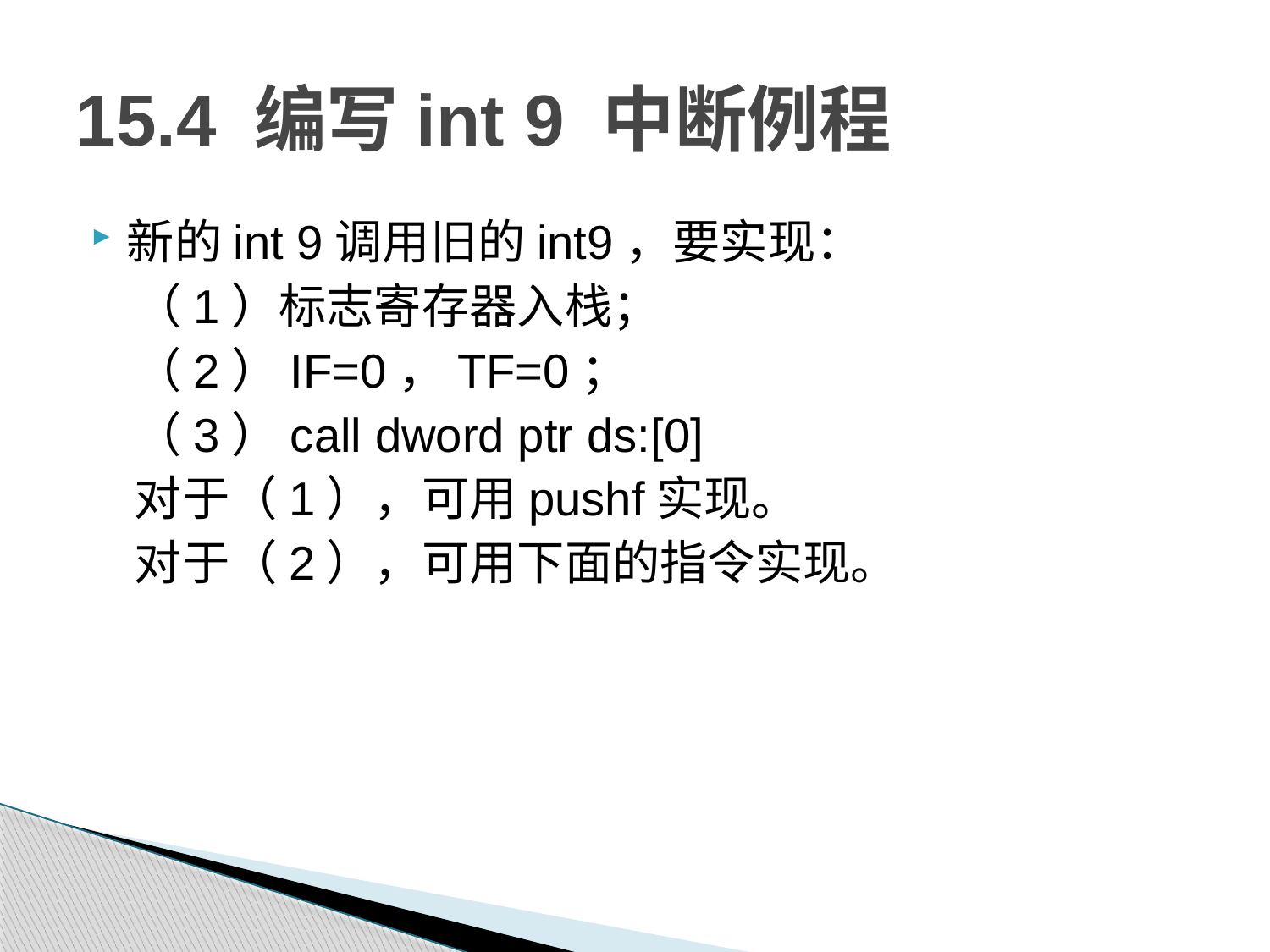

# 15.4 编写int 9 中断例程
新的int 9调用旧的int9，要实现：
   （1）标志寄存器入栈；
   （2）IF=0，TF=0；
   （3）call dword ptr ds:[0]
   对于（1），可用pushf实现。
   对于（2），可用下面的指令实现。